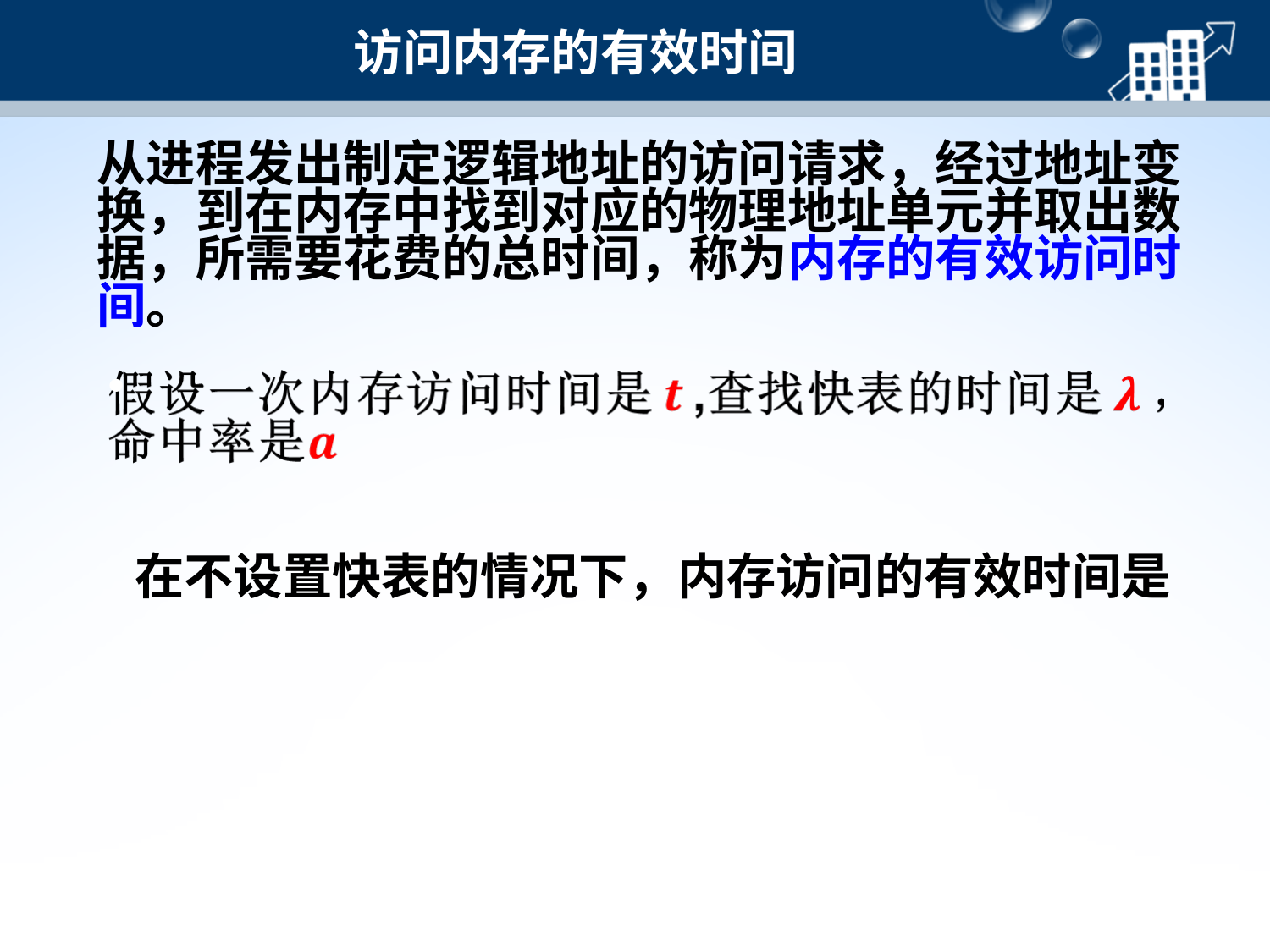

访问内存的有效时间
从进程发出制定逻辑地址的访问请求，经过地址变换，到在内存中找到对应的物理地址单元并取出数据，所需要花费的总时间，称为内存的有效访问时间。

在不设置快表的情况下，内存访问的有效时间是